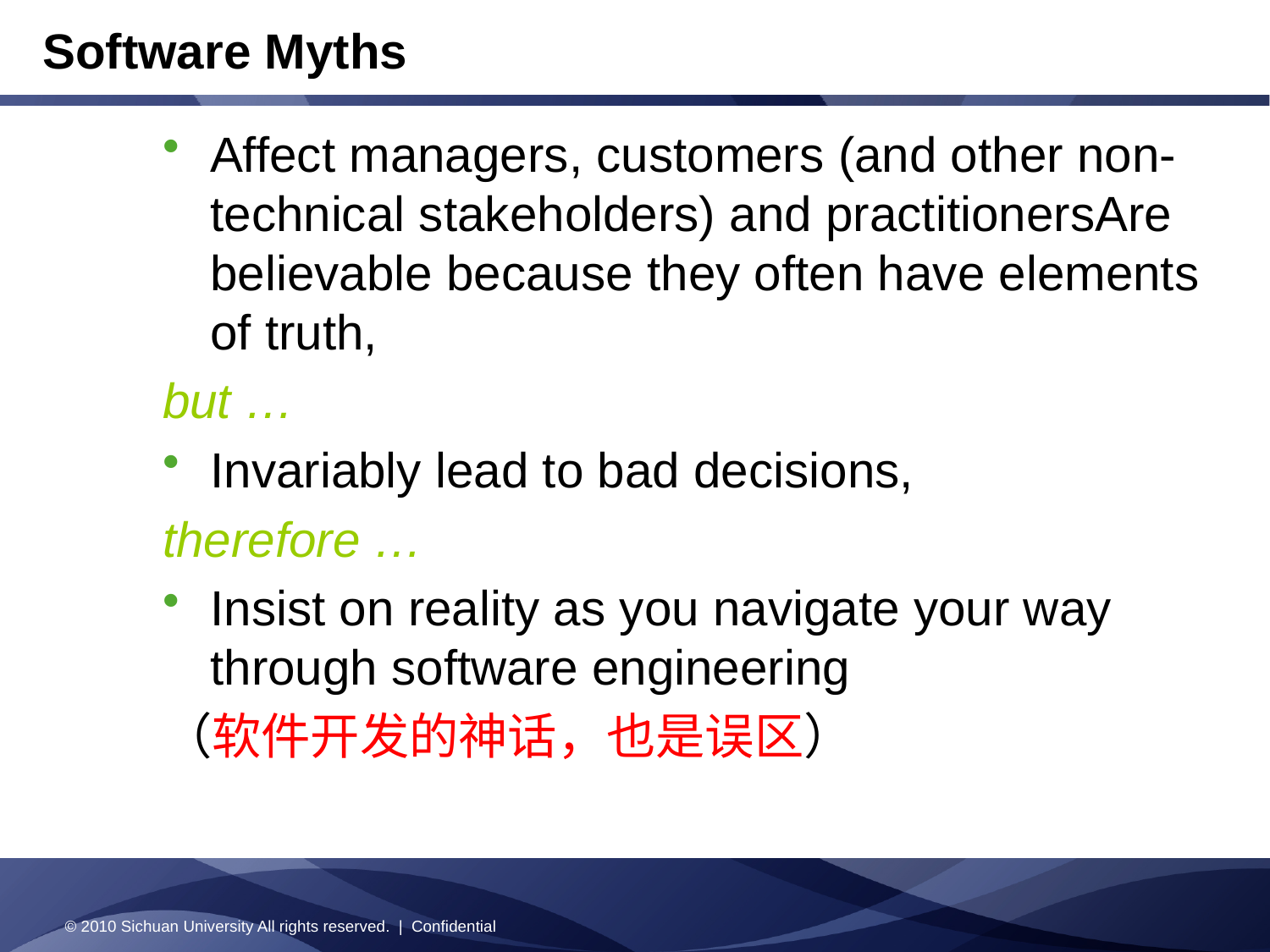

# Software Myths
Affect managers, customers (and other non-technical stakeholders) and practitionersAre believable because they often have elements of truth,
but …
Invariably lead to bad decisions,
therefore …
Insist on reality as you navigate your way through software engineering
（软件开发的神话，也是误区）
© 2010 Sichuan University All rights reserved.  |  Confidential
41